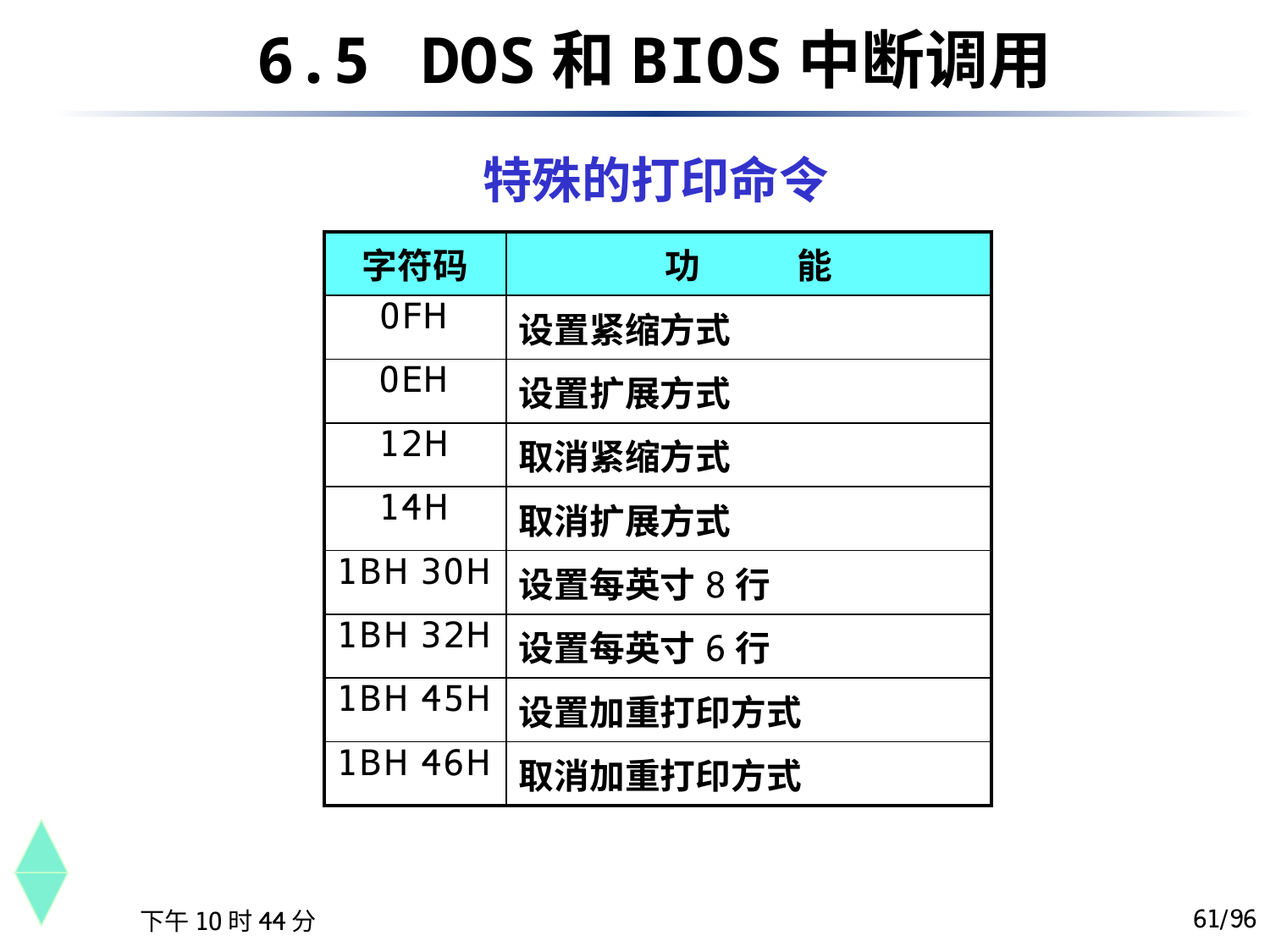

6.5	 DOS和BIOS中断调用
特殊的打印命令
| 字符码 | 功 能 |
| --- | --- |
| 0FH | 设置紧缩方式 |
| 0EH | 设置扩展方式 |
| 12H | 取消紧缩方式 |
| 14H | 取消扩展方式 |
| 1BH 30H | 设置每英寸8行 |
| 1BH 32H | 设置每英寸6行 |
| 1BH 45H | 设置加重打印方式 |
| 1BH 46H | 取消加重打印方式 |
61/96
下午10时44分